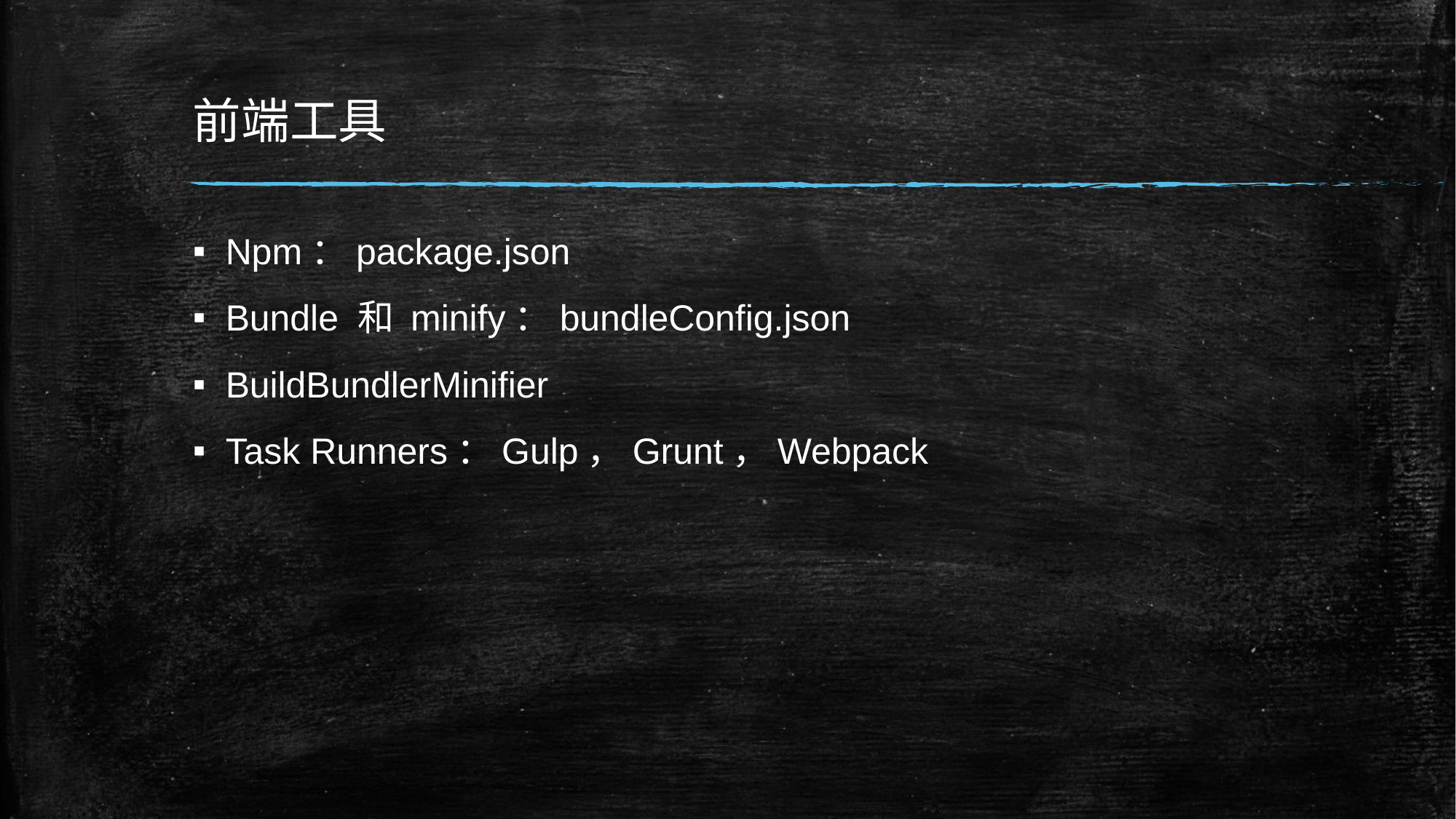

# 前端工具
Npm：package.json
Bundle 和 minify：bundleConfig.json
BuildBundlerMinifier
Task Runners：Gulp，Grunt，Webpack